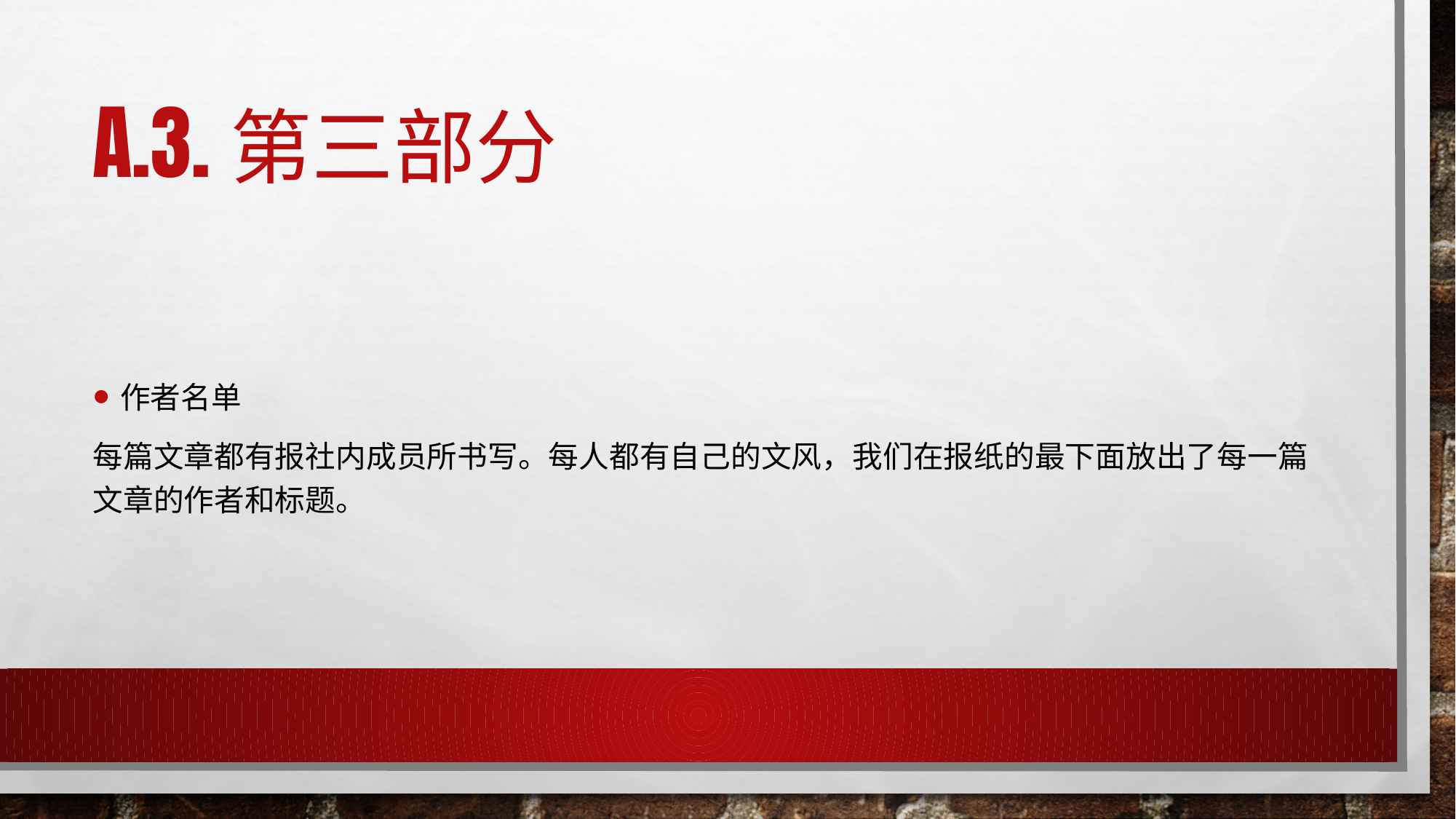

# A.3.第三部分
作者名单
每篇文章都有报社内成员所书写。每人都有自己的文风，我们在报纸的最下面放出了每一篇文章的作者和标题。